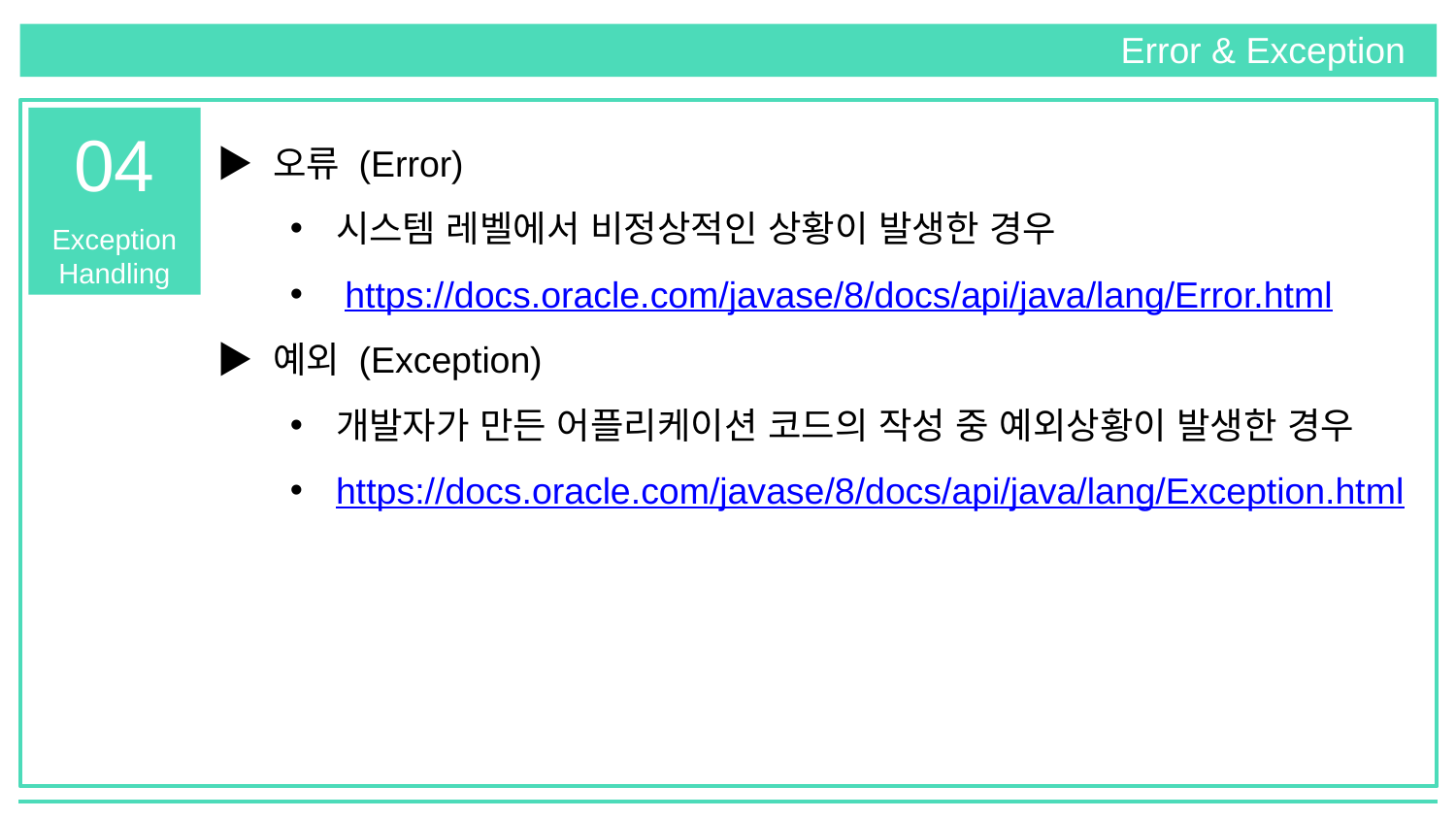

Error & Exception

04
▶ 오류 (Error)
시스템 레벨에서 비정상적인 상황이 발생한 경우
https://docs.oracle.com/javase/8/docs/api/java/lang/Error.html
▶ 예외 (Exception)
개발자가 만든 어플리케이션 코드의 작성 중 예외상황이 발생한 경우
https://docs.oracle.com/javase/8/docs/api/java/lang/Exception.html

Exception Handling